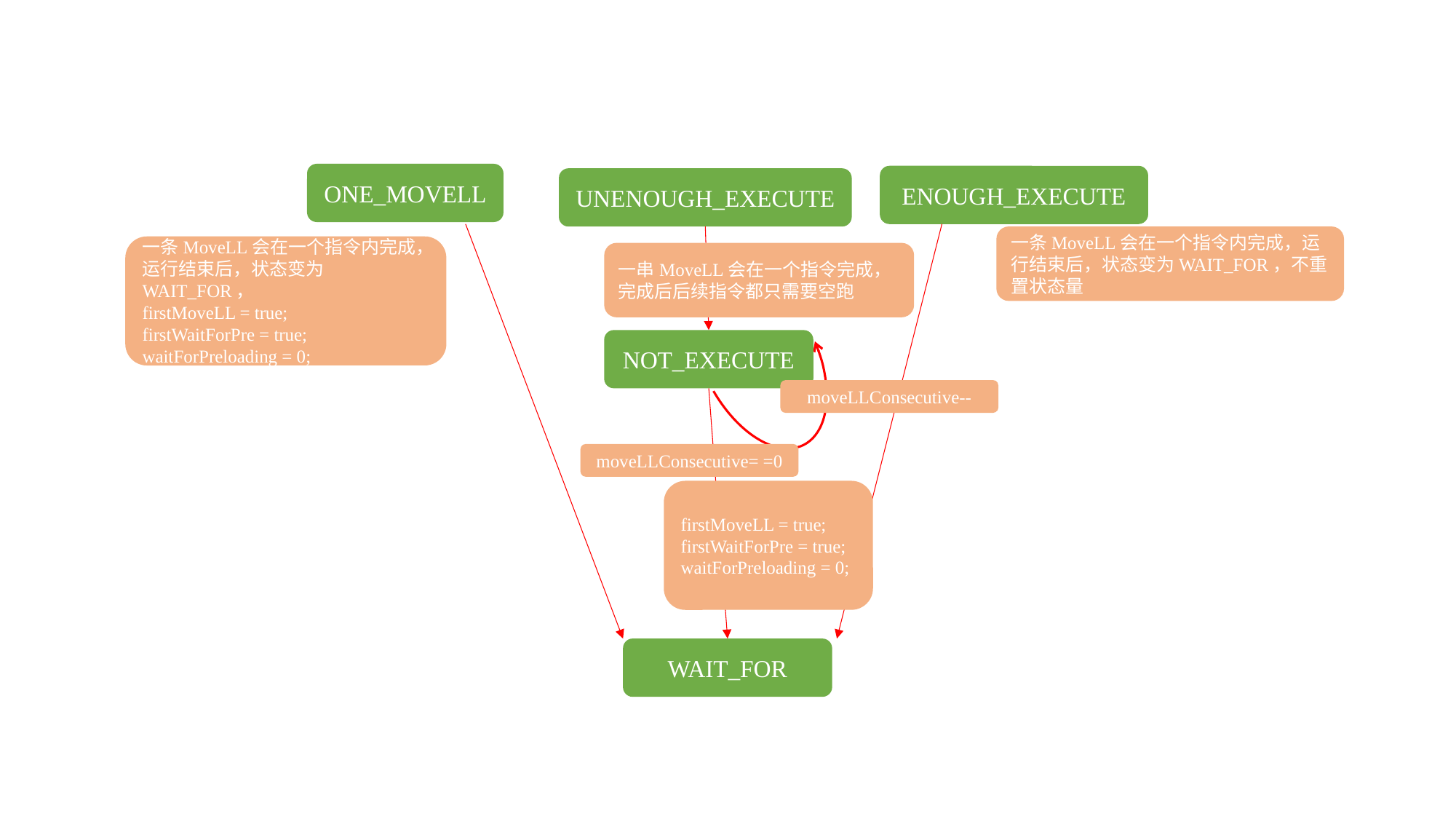

ONE_MOVELL
ENOUGH_EXECUTE
UNENOUGH_EXECUTE
一条MoveLL会在一个指令内完成，运行结束后，状态变为WAIT_FOR，不重置状态量
一条MoveLL会在一个指令内完成，运行结束后，状态变为WAIT_FOR，
firstMoveLL = true;
firstWaitForPre = true;
waitForPreloading = 0;
一串MoveLL会在一个指令完成，完成后后续指令都只需要空跑

NOT_EXECUTE
moveLLConsecutive--
moveLLConsecutive= =0
firstMoveLL = true;
firstWaitForPre = true;
waitForPreloading = 0;
WAIT_FOR